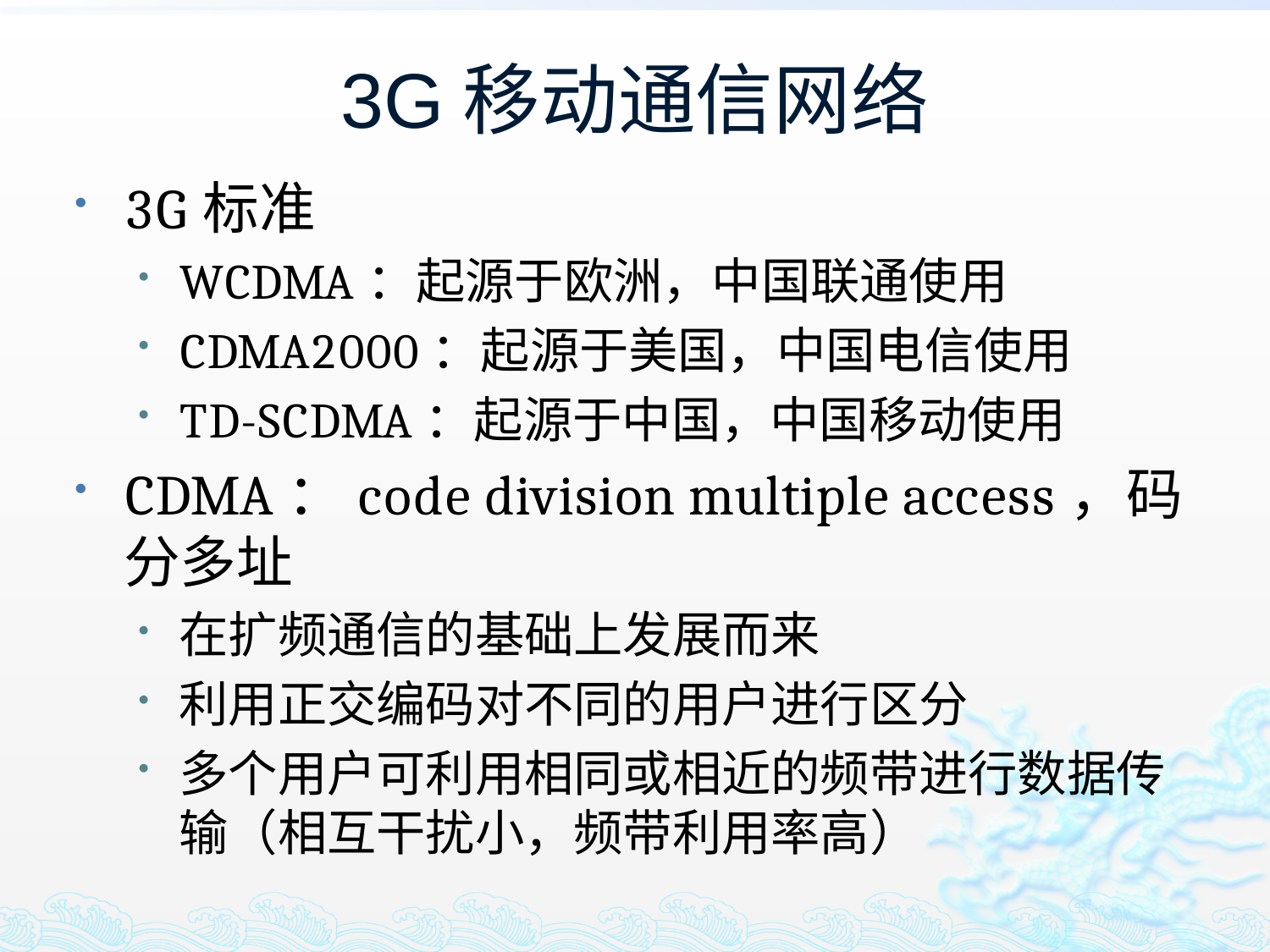

# 3G移动通信网络
3G标准
WCDMA：起源于欧洲，中国联通使用
CDMA2000：起源于美国，中国电信使用
TD-SCDMA：起源于中国，中国移动使用
CDMA：code division multiple access，码分多址
在扩频通信的基础上发展而来
利用正交编码对不同的用户进行区分
多个用户可利用相同或相近的频带进行数据传输（相互干扰小，频带利用率高）